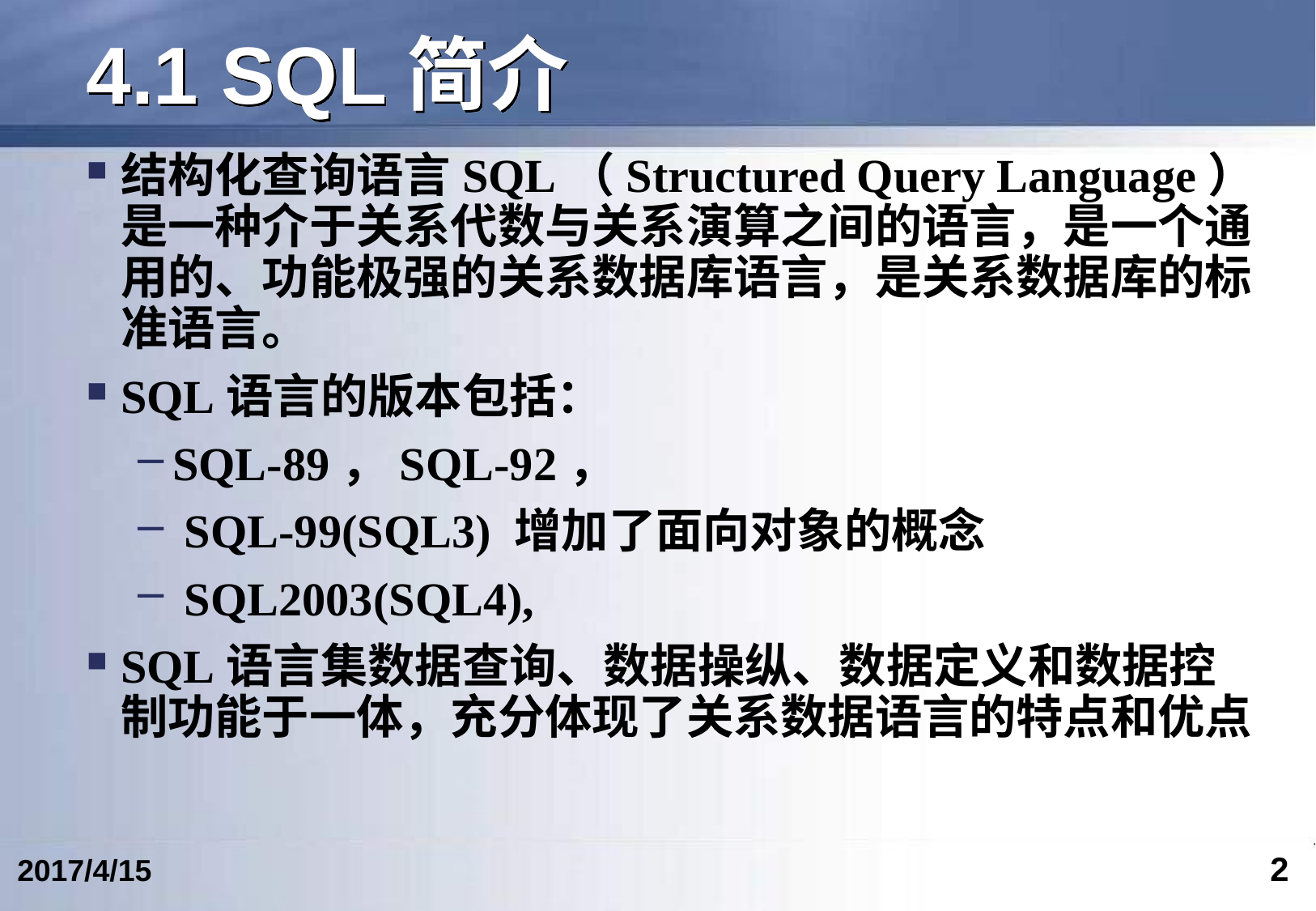

# 4.1 SQL简介
结构化查询语言SQL（Structured Query Language）是一种介于关系代数与关系演算之间的语言，是一个通用的、功能极强的关系数据库语言，是关系数据库的标准语言。
SQL语言的版本包括：
SQL-89，SQL-92，
 SQL-99(SQL3) 增加了面向对象的概念
 SQL2003(SQL4),
SQL语言集数据查询、数据操纵、数据定义和数据控制功能于一体，充分体现了关系数据语言的特点和优点
2
2017/4/15